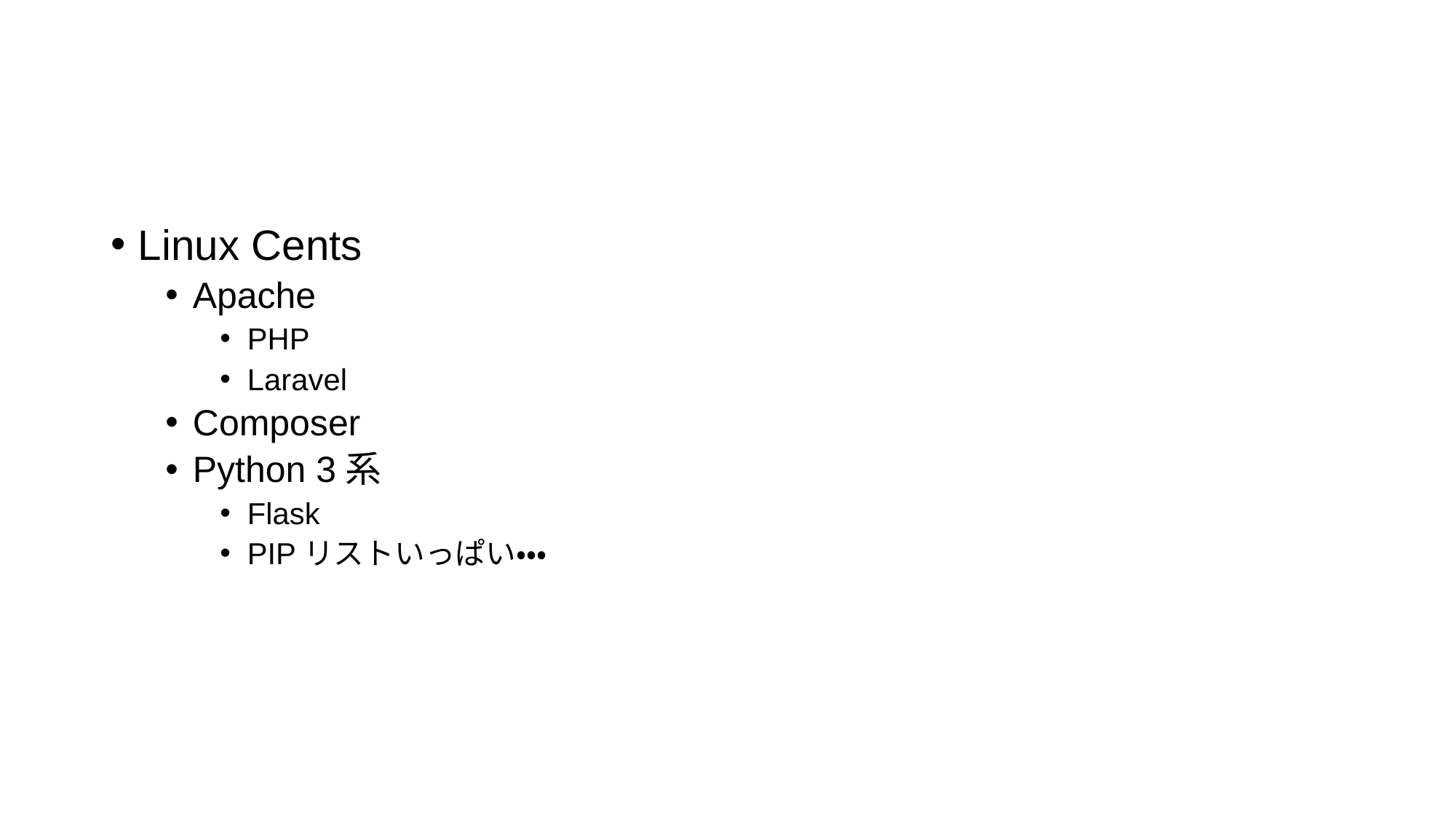

#
Linux Cents
Apache
PHP
Laravel
Composer
Python 3系
Flask
PIPリストいっぱい・・・